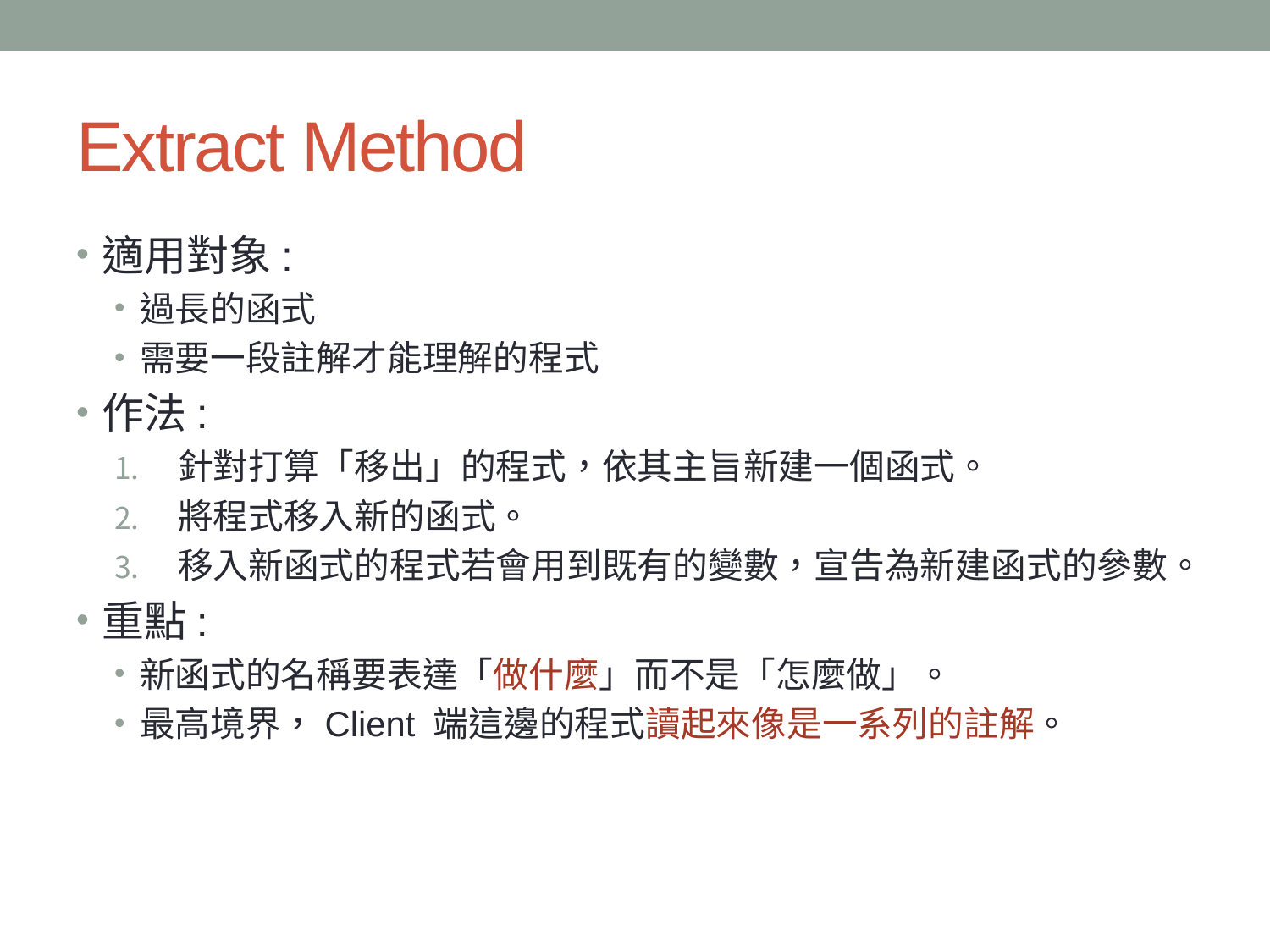

# Extract Method
適用對象:
過長的函式
需要一段註解才能理解的程式
作法:
針對打算「移出」的程式，依其主旨新建一個函式。
將程式移入新的函式。
移入新函式的程式若會用到既有的變數，宣告為新建函式的參數。
重點:
新函式的名稱要表達「做什麼」而不是「怎麼做」。
最高境界，Client 端這邊的程式讀起來像是一系列的註解。